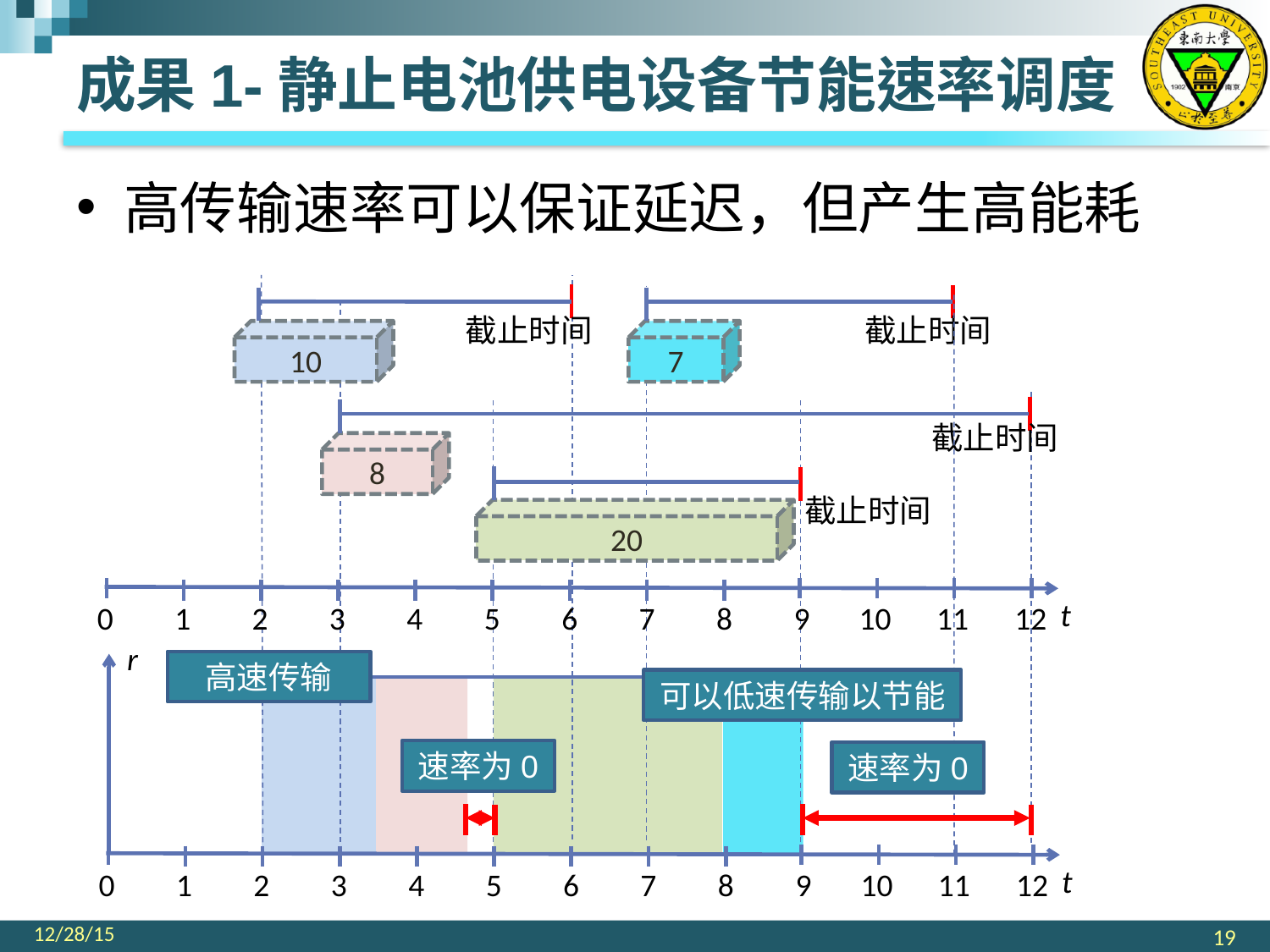

# 成果1-静止电池供电设备节能速率调度
高传输速率可以保证延迟，但产生高能耗
截止时间
10
截止时间
7
截止时间
8
截止时间
20
t
0
1
3
4
5
6
7
8
9
10
11
12
2
r
高速传输
t
0
1
3
4
5
6
7
8
9
10
11
12
2
可以低速传输以节能

速率为0
速率为0
12/28/15
19